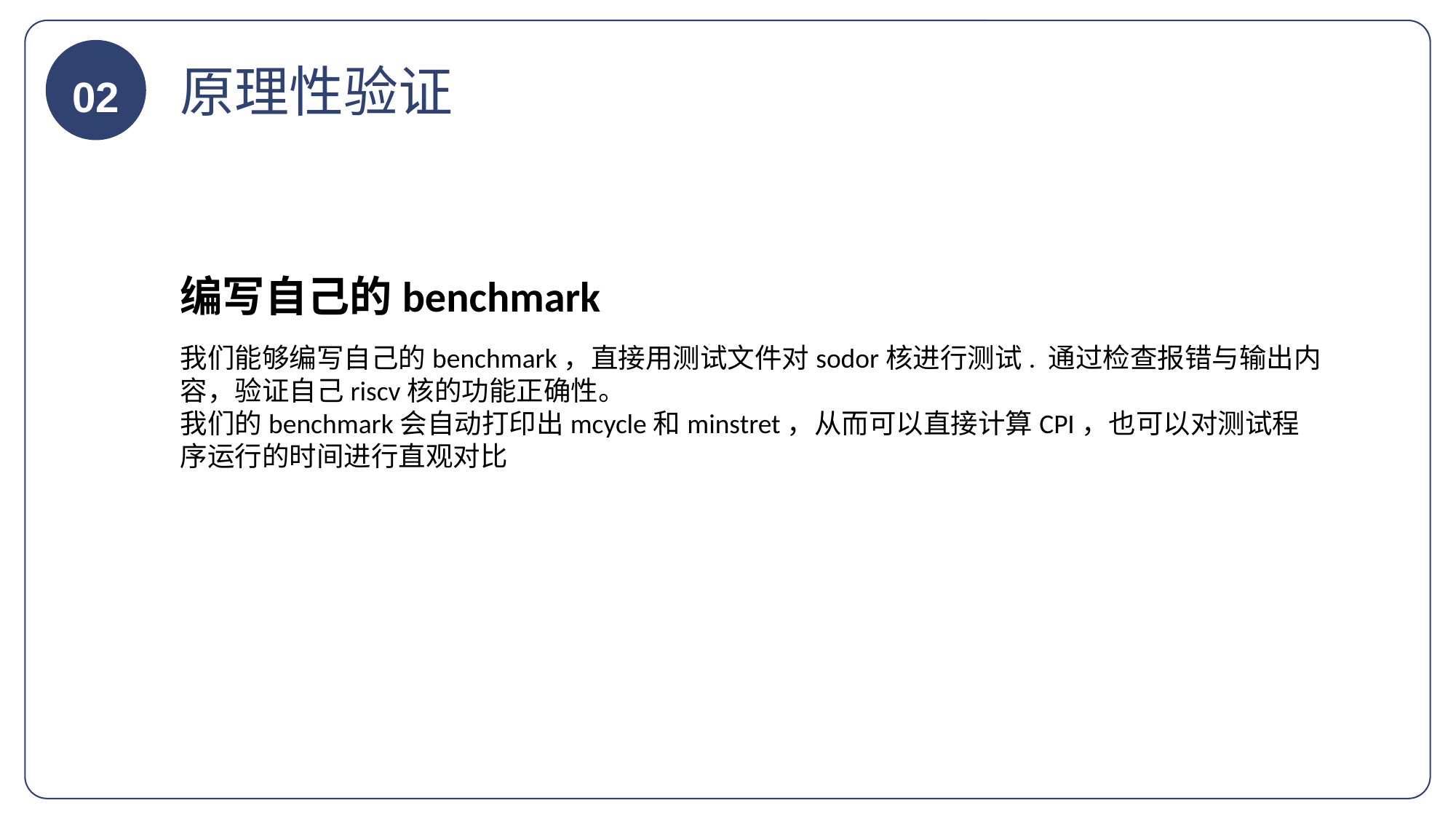

02
原理性验证
编写自己的benchmark
我们能够编写自己的benchmark，直接用测试文件对sodor核进行测试. 通过检查报错与输出内容，验证自己riscv核的功能正确性。
我们的benchmark会自动打印出mcycle和minstret，从而可以直接计算CPI，也可以对测试程序运行的时间进行直观对比